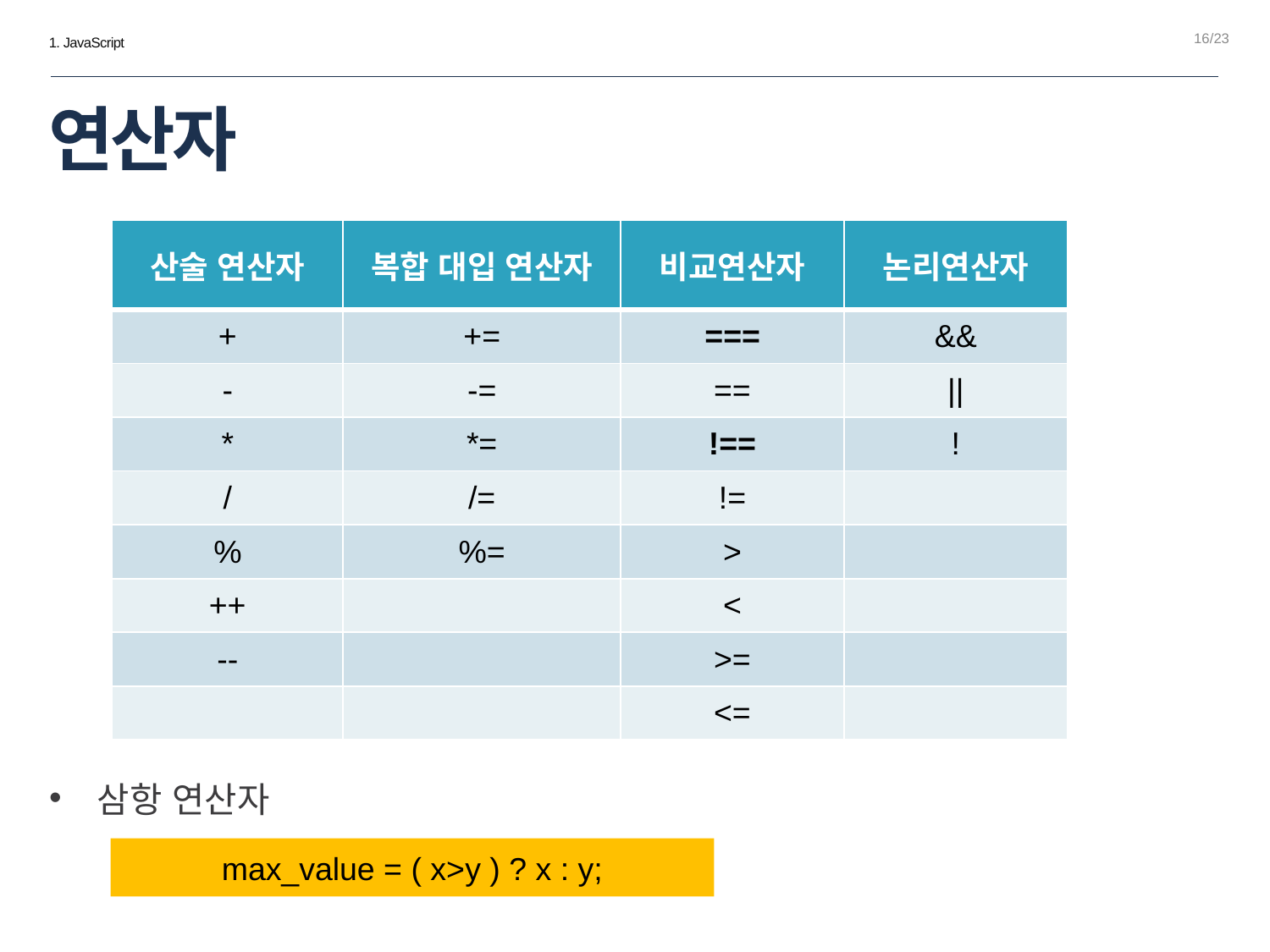

16
1. JavaScript
# 연산자
| 산술 연산자 | 복합 대입 연산자 | 비교연산자 | 논리연산자 |
| --- | --- | --- | --- |
| + | += | === | && |
| - | -= | == | || |
| \* | \*= | !== | ! |
| / | /= | != |  |
| % | %= | > |  |
| ++ |  | < |  |
| -- |  | >= |  |
|  |  | <= |  |
삼항 연산자

max_value = ( x>y ) ? x : y;